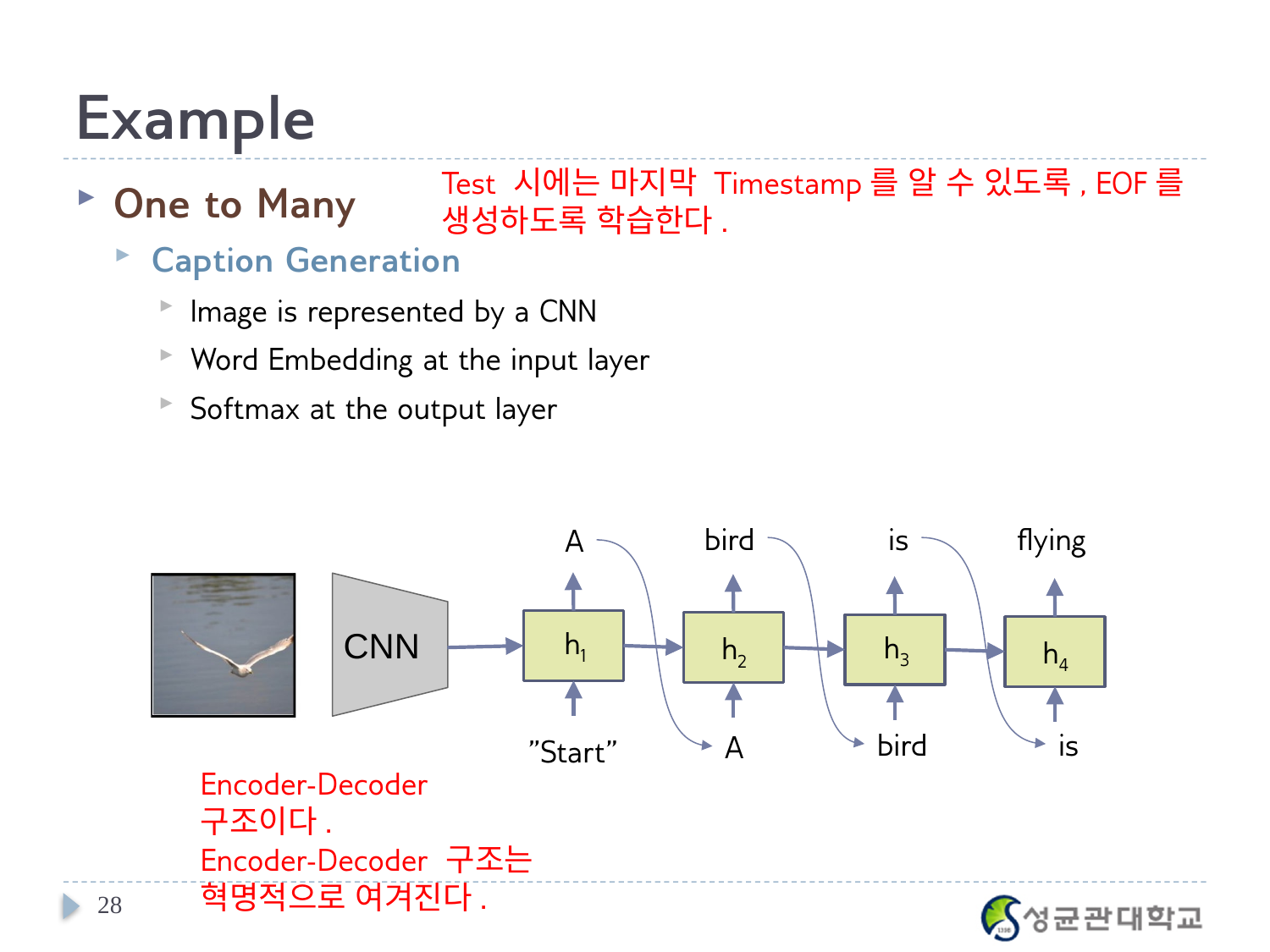

# Example
Test 시에는 마지막 Timestamp를 알 수 있도록, EOF를 생성하도록 학습한다.
One to Many
Caption Generation
Image is represented by a CNN
Word Embedding at the input layer
Softmax at the output layer
bird

h2
is

h3
flying

h4
A
bird
is
A

h1
CNN
”Start”
Encoder-Decoder 구조이다.
Encoder-Decoder 구조는 혁명적으로 여겨진다.
28